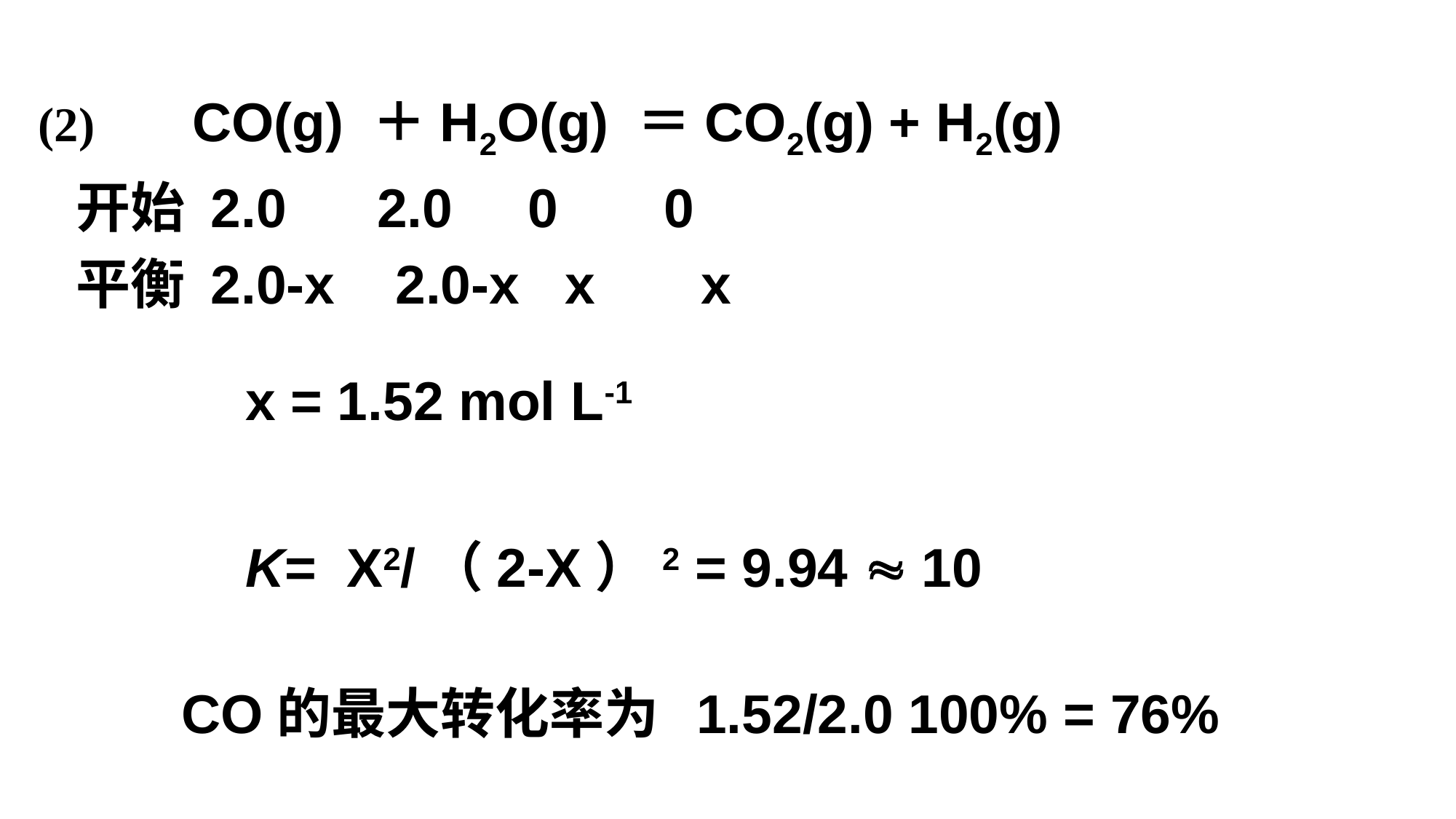

(2)        CO(g) ＋H2O(g) ＝CO2(g) + H2(g)
  开始 2.0      2.0     0       0
  平衡 2.0-x    2.0-x   x       x
x = 1.52 mol L-1
K=  X2/（2-X）2 = 9.94 ≈ 10
CO的最大转化率为  1.52/2.0 100% = 76%
18